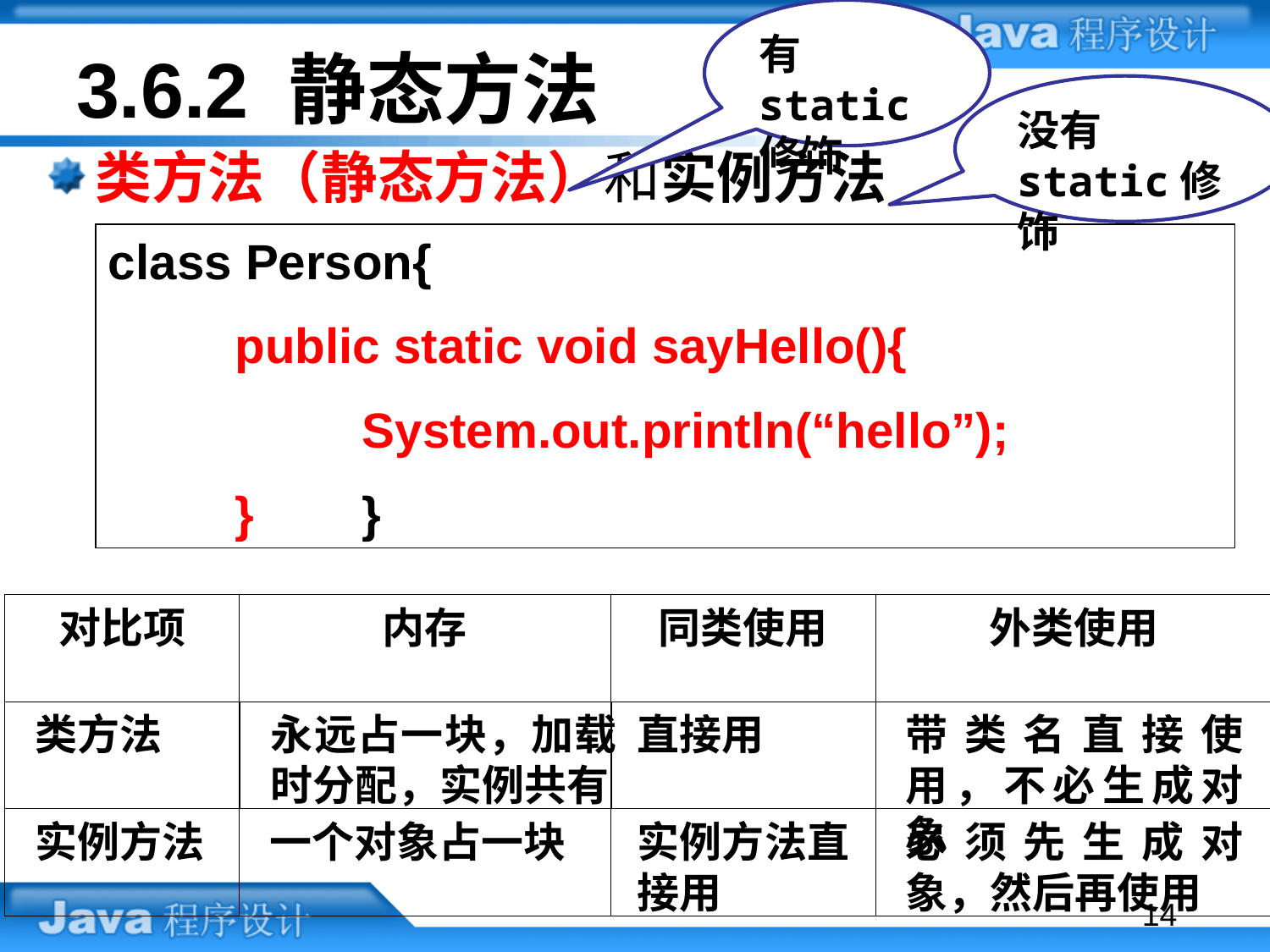

有static修饰
# 3.6.2 静态方法
没有static修饰
类方法（静态方法）和实例方法
class Person{
    	public static void sayHello(){
		System.out.println(“hello”);
	}	}

对比项

内存

同类使用

外类使用

类方法

永远占一块，加载时分配，实例共有

直接用

带类名直接使用，不必生成对象

实例方法

一个对象占一块

实例方法直接用

必须先生成对象，然后再使用